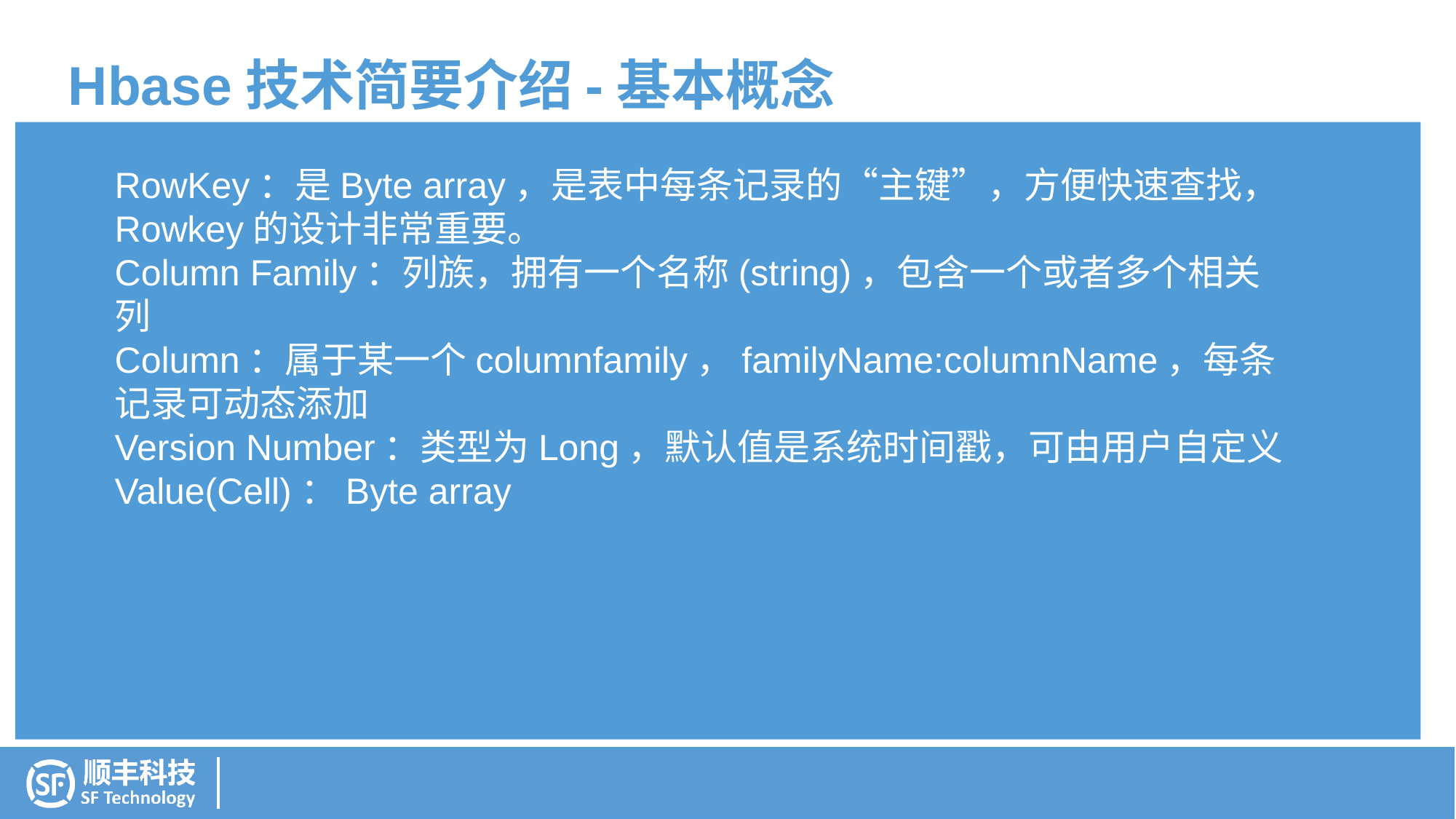

Hbase技术简要介绍-基本概念

RowKey：是Byte array，是表中每条记录的“主键”，方便快速查找，Rowkey的设计非常重要。
Column Family：列族，拥有一个名称(string)，包含一个或者多个相关列
Column：属于某一个columnfamily，familyName:columnName，每条记录可动态添加
Version Number：类型为Long，默认值是系统时间戳，可由用户自定义
Value(Cell)：Byte array